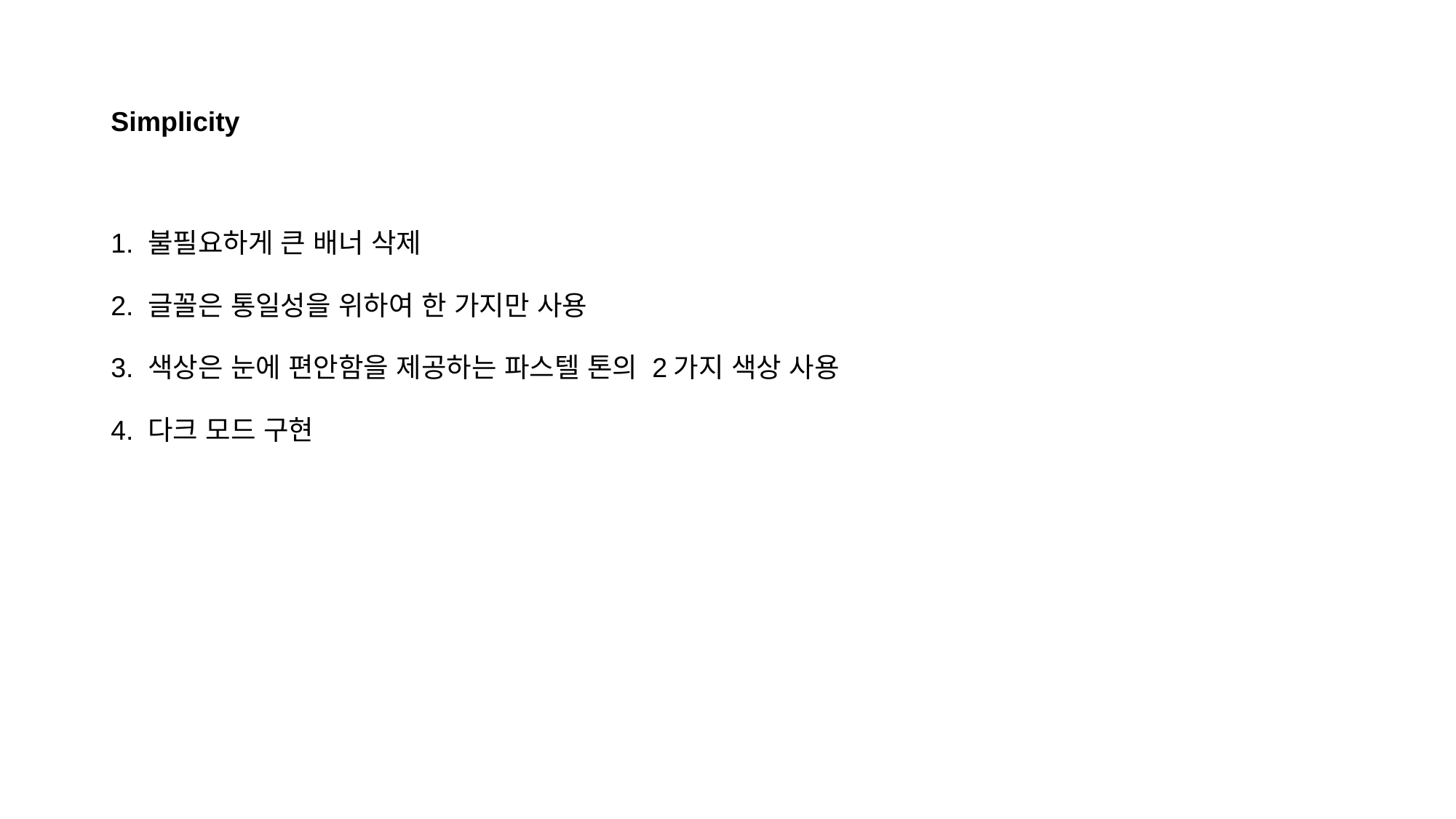

# Simplicity
1. 불필요하게 큰 배너 삭제
2. 글꼴은 통일성을 위하여 한 가지만 사용
3. 색상은 눈에 편안함을 제공하는 파스텔 톤의 2가지 색상 사용
4. 다크 모드 구현